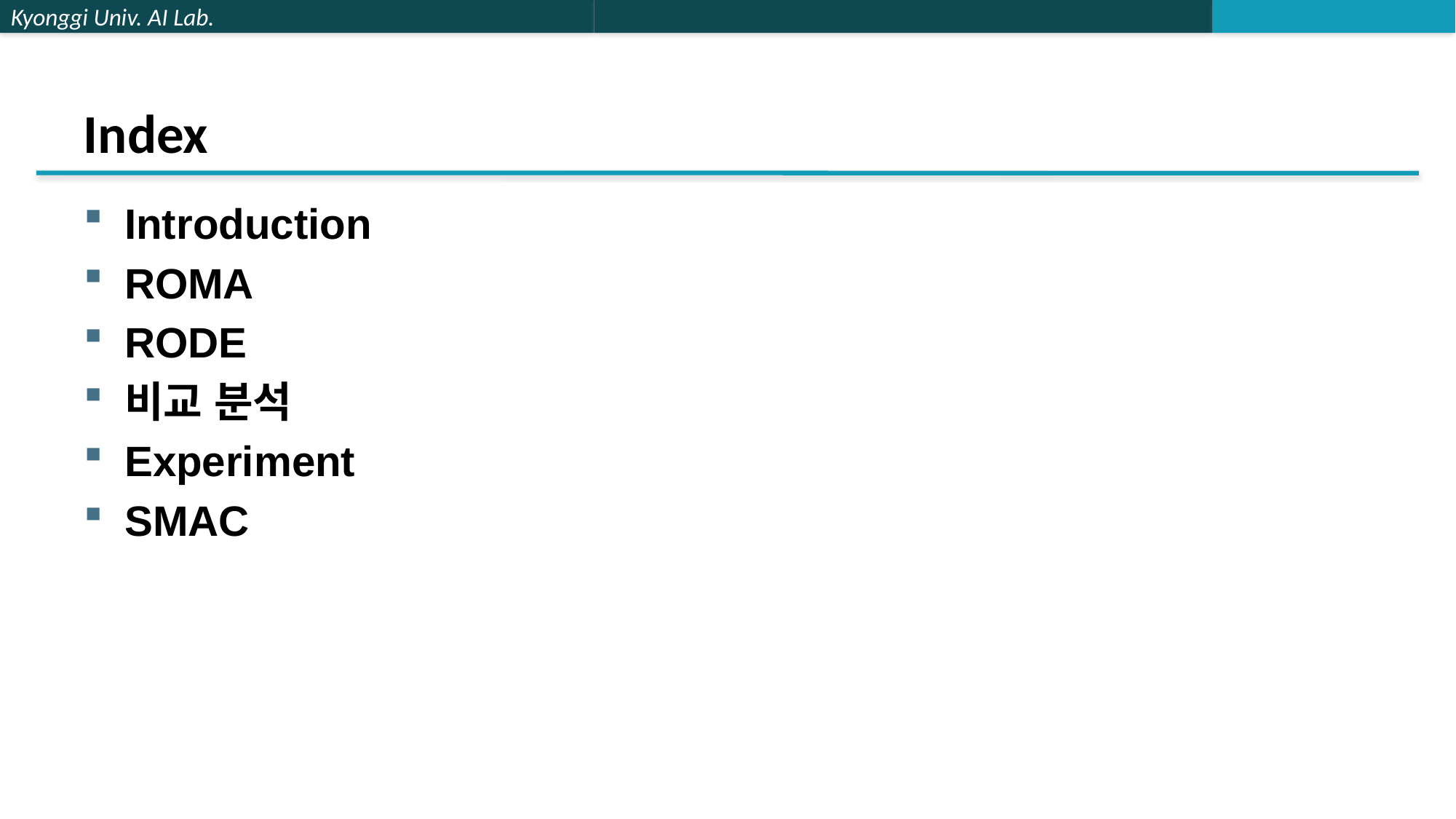

# Index
Introduction
ROMA
RODE
비교 분석
Experiment
SMAC